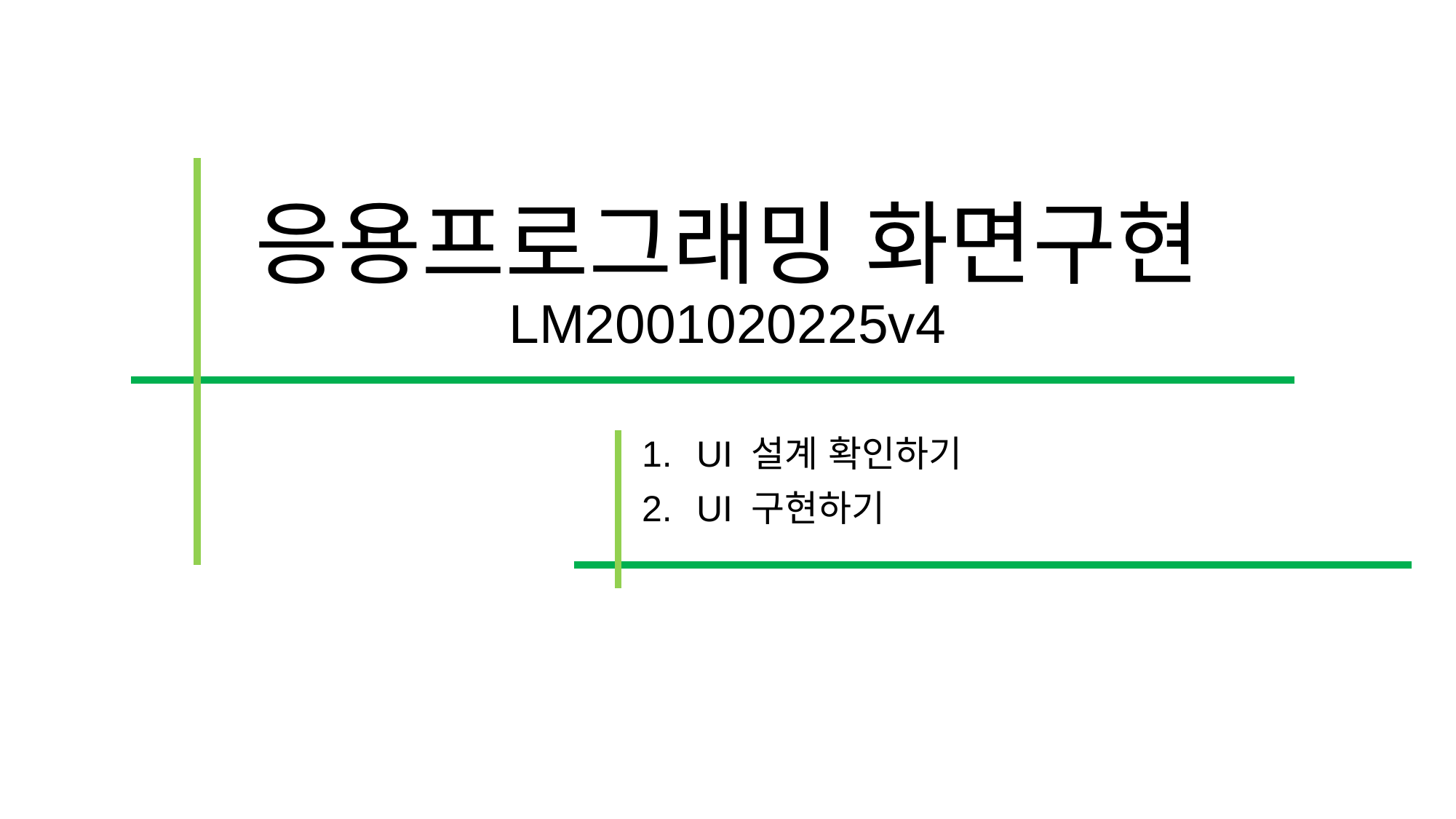

# 응용프로그래밍 화면구현 LM2001020225v4
UI 설계 확인하기
UI 구현하기